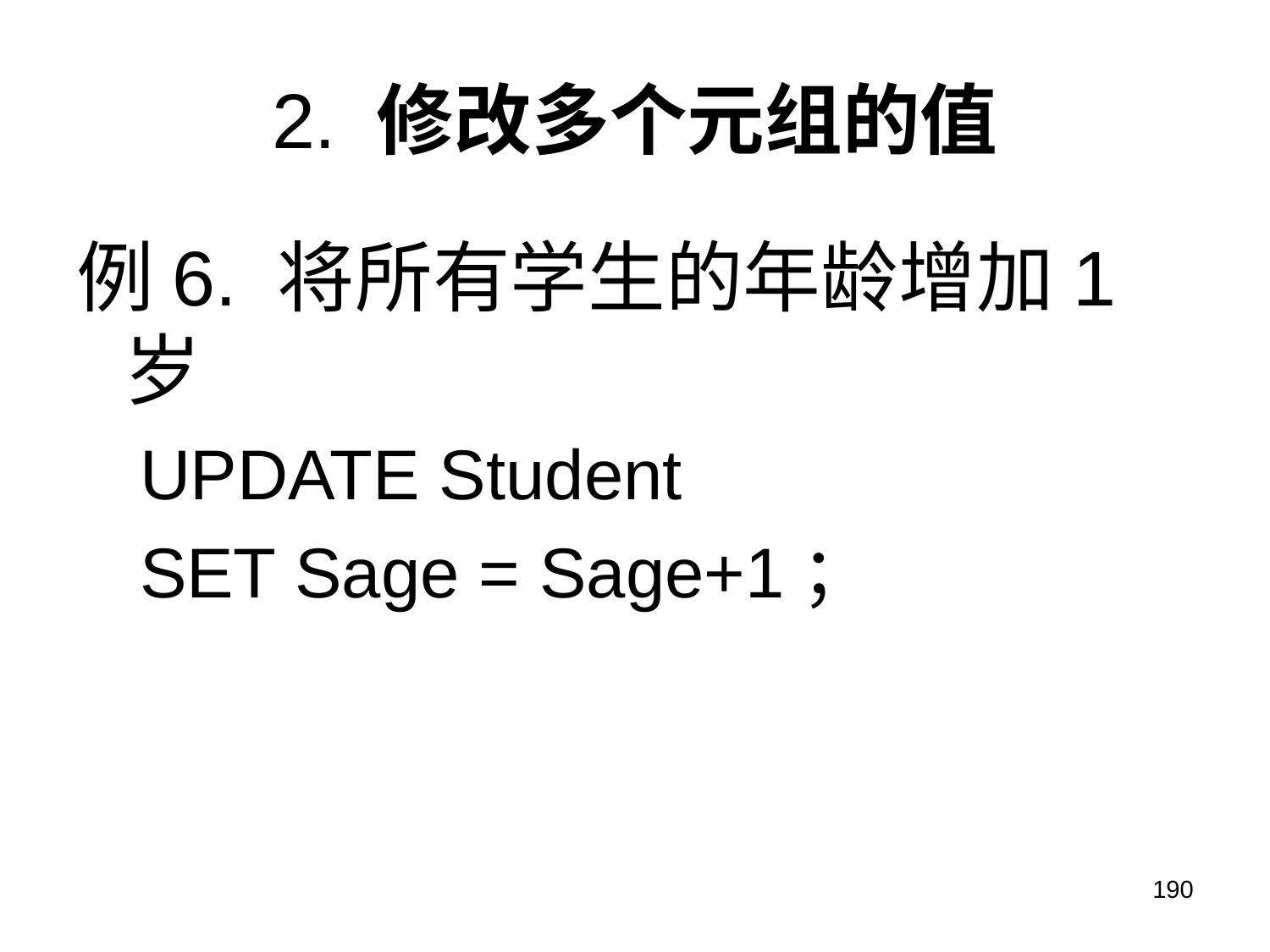

# 2. 修改多个元组的值
例6. 将所有学生的年龄增加1岁
UPDATE Student
SET Sage = Sage+1；

190